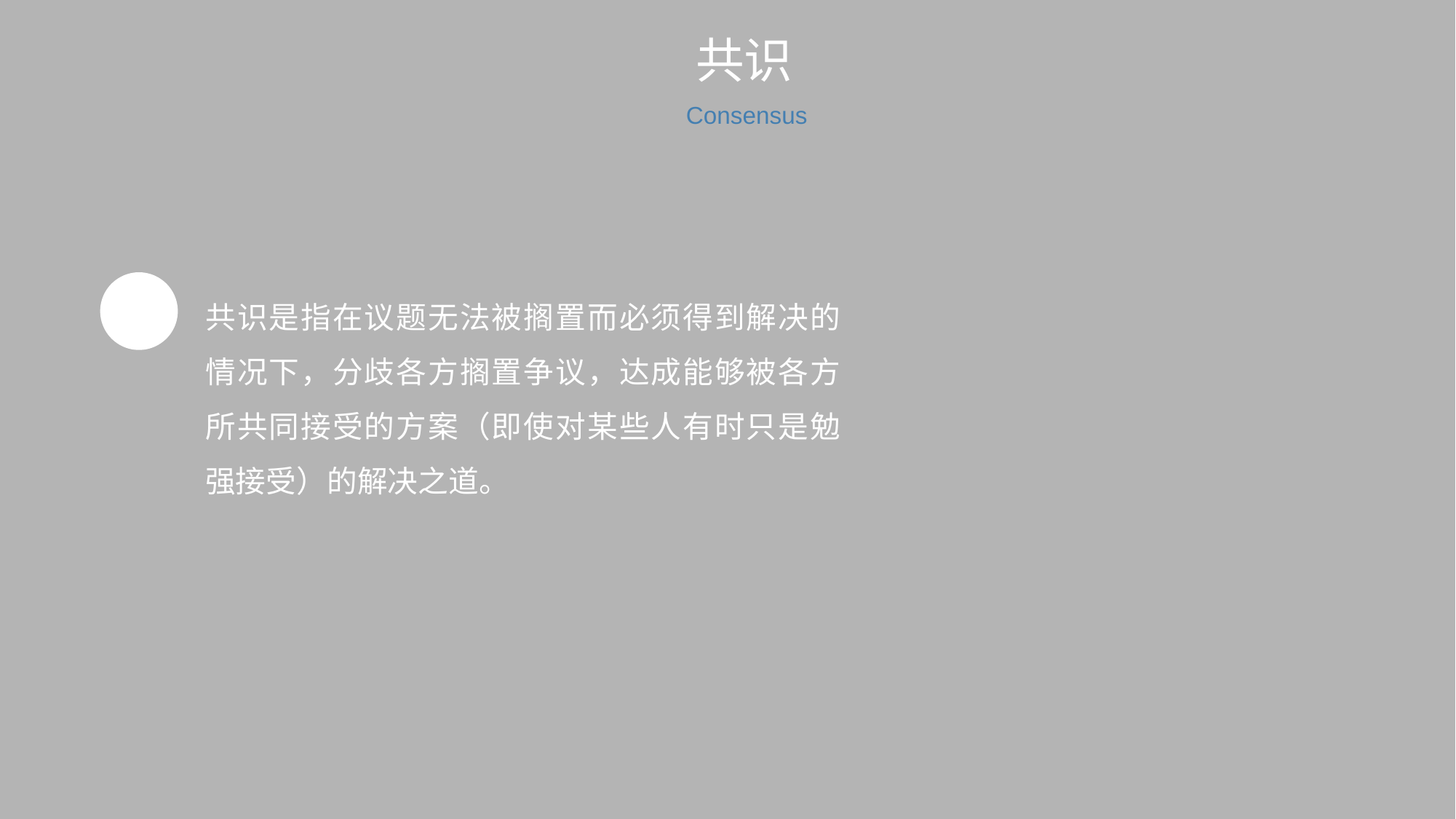

共识
Consensus

共识是指在议题无法被搁置而必须得到解决的情况下，分歧各方搁置争议，达成能够被各方所共同接受的方案（即使对某些人有时只是勉强接受）的解决之道。